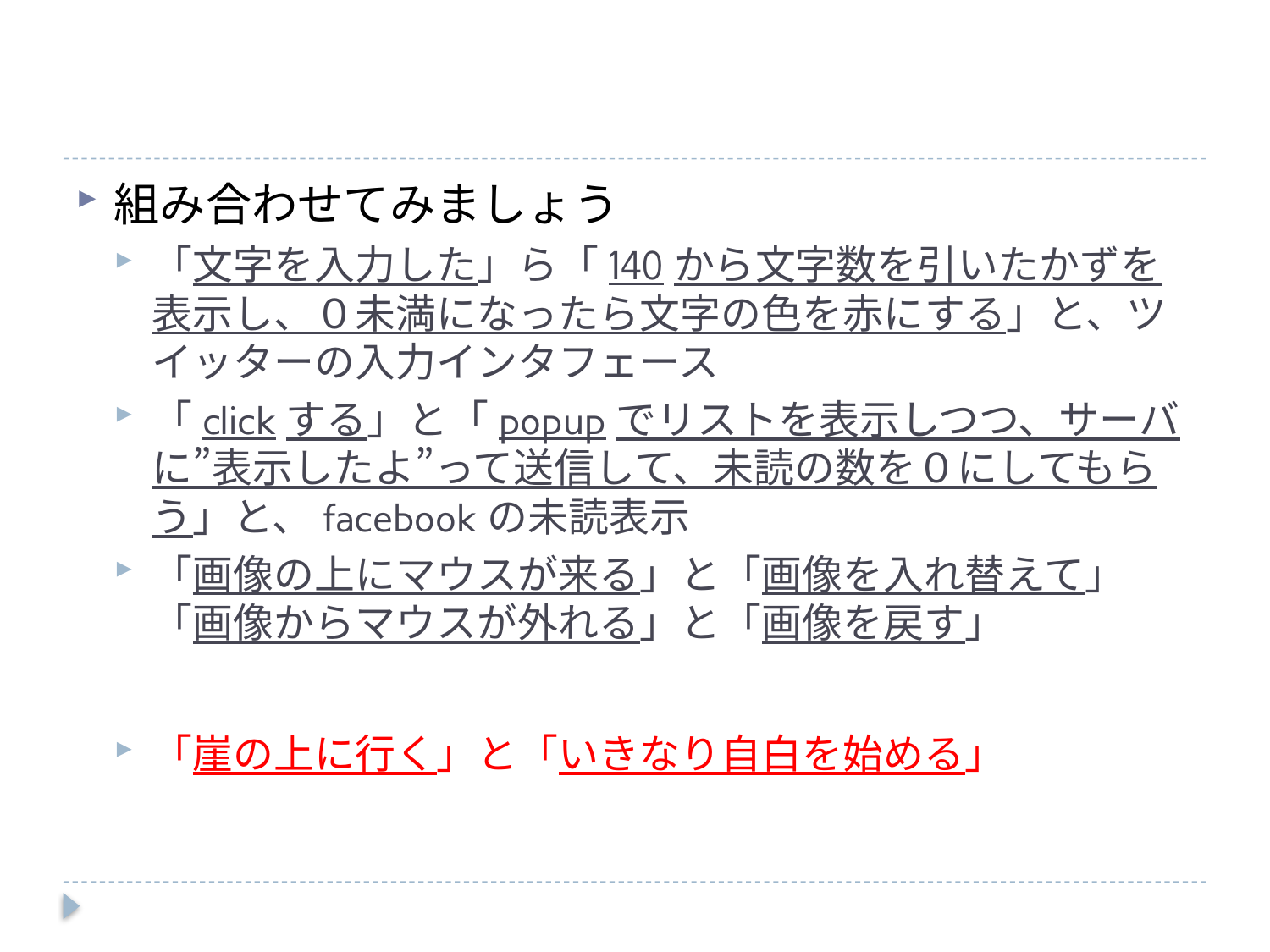

#
組み合わせてみましょう
「文字を入力した」ら「140から文字数を引いたかずを表示し、０未満になったら文字の色を赤にする」と、ツイッターの入力インタフェース
「clickする」と「popupでリストを表示しつつ、サーバに”表示したよ”って送信して、未読の数を０にしてもらう」と、facebookの未読表示
「画像の上にマウスが来る」と「画像を入れ替えて」「画像からマウスが外れる」と「画像を戻す」

「崖の上に行く」と「いきなり自白を始める」